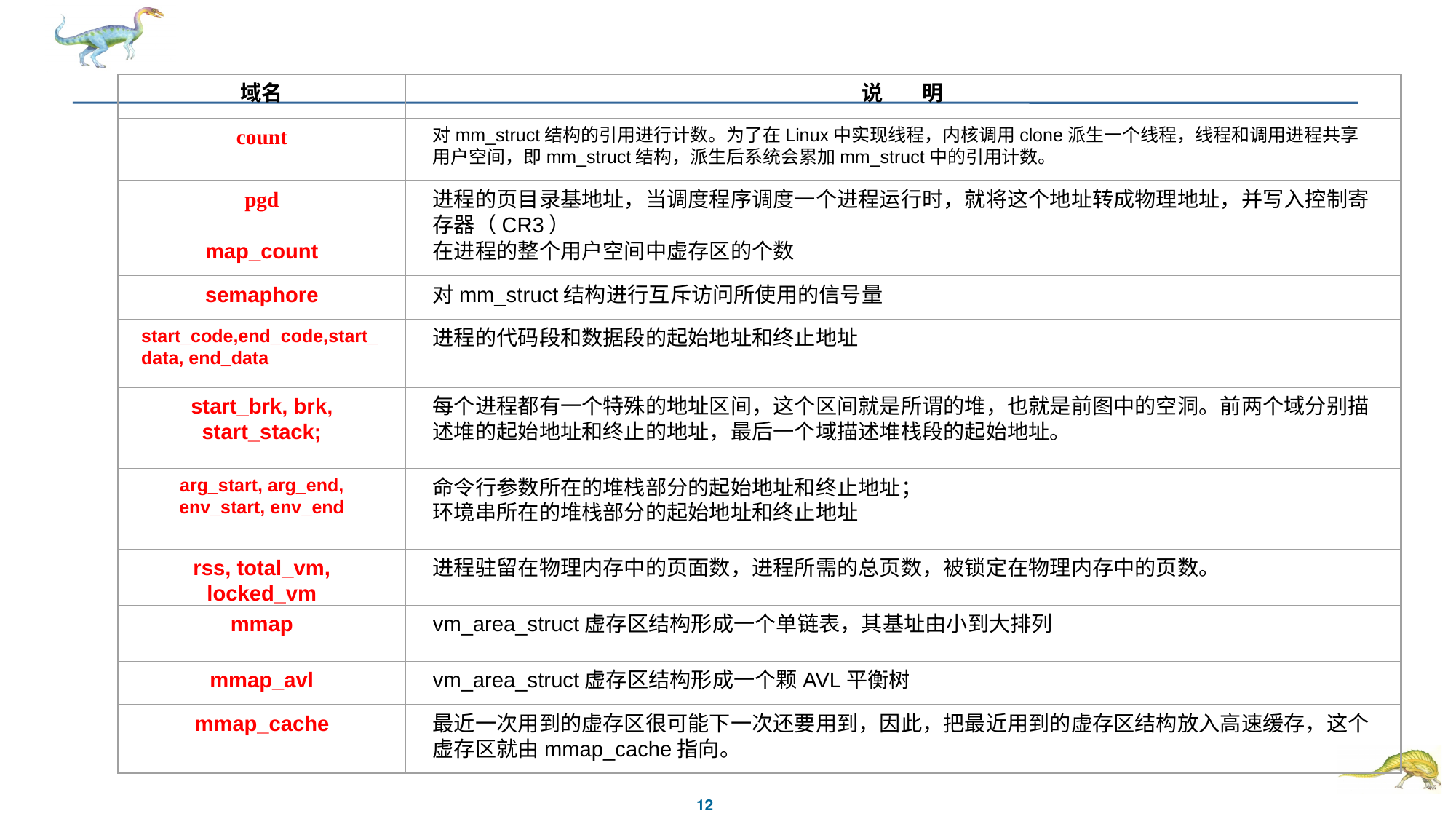

#

域名

说        明

count

对mm_struct结构的引用进行计数。为了在Linux中实现线程，内核调用clone派生一个线程，线程和调用进程共享用户空间，即mm_struct结构，派生后系统会累加mm_struct中的引用计数。

pgd

进程的页目录基地址，当调度程序调度一个进程运行时，就将这个地址转成物理地址，并写入控制寄存器（CR3）

map_count

在进程的整个用户空间中虚存区的个数

semaphore

对mm_struct结构进行互斥访问所使用的信号量

start_code,end_code,start_data, end_data

进程的代码段和数据段的起始地址和终止地址

start_brk, brk, start_stack;

每个进程都有一个特殊的地址区间，这个区间就是所谓的堆，也就是前图中的空洞。前两个域分别描述堆的起始地址和终止的地址，最后一个域描述堆栈段的起始地址。

arg_start, arg_end, env_start, env_end

命令行参数所在的堆栈部分的起始地址和终止地址；
环境串所在的堆栈部分的起始地址和终止地址

rss, total_vm, locked_vm

进程驻留在物理内存中的页面数，进程所需的总页数，被锁定在物理内存中的页数。

mmap

vm_area_struct虚存区结构形成一个单链表，其基址由小到大排列

mmap_avl

vm_area_struct虚存区结构形成一个颗AVL平衡树

mmap_cache

最近一次用到的虚存区很可能下一次还要用到，因此，把最近用到的虚存区结构放入高速缓存，这个虚存区就由mmap_cache指向。